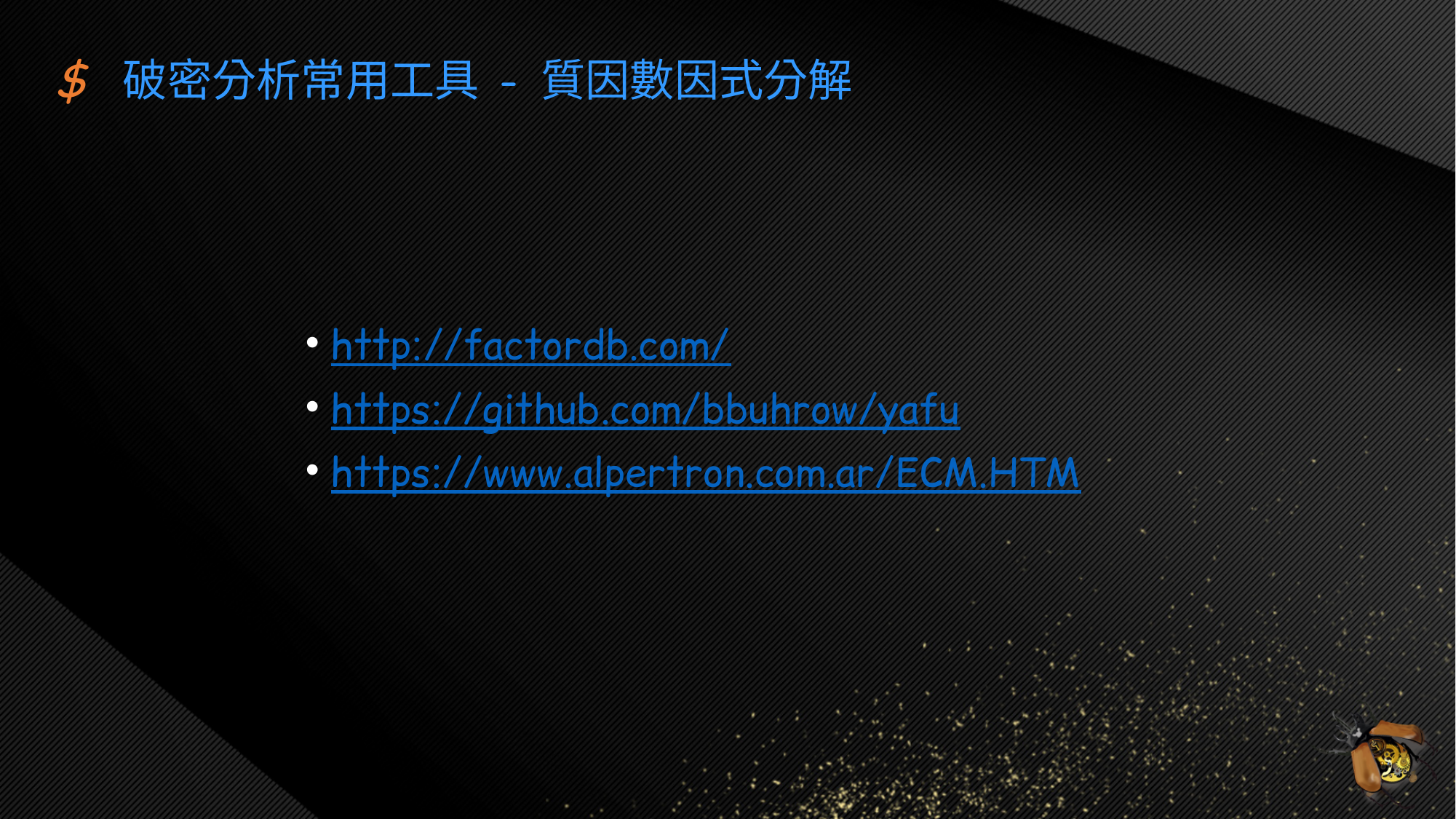

$  破密分析常用工具 - 質因數因式分解
http://factordb.com/
https://github.com/bbuhrow/yafu
https://www.alpertron.com.ar/ECM.HTM